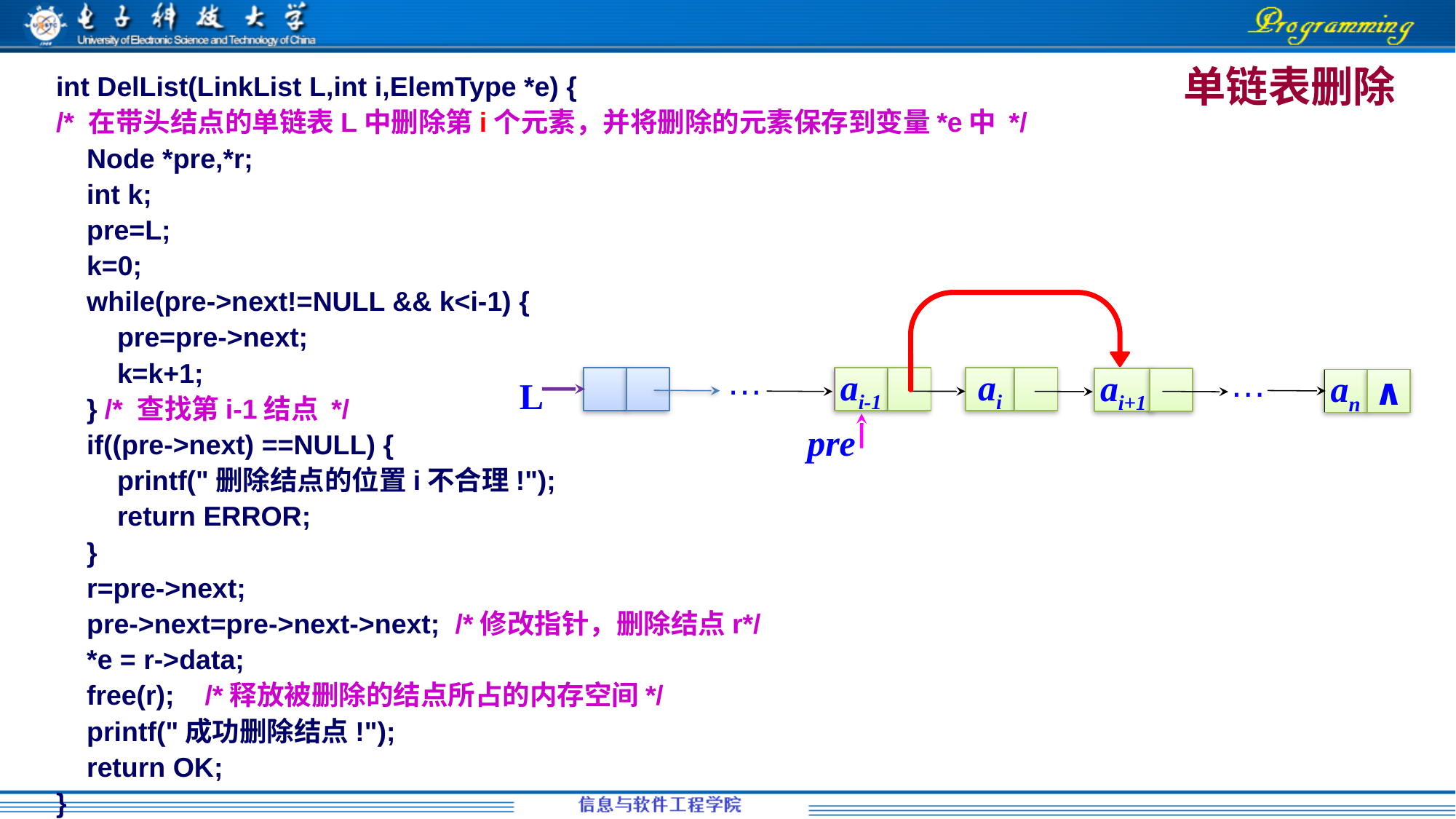

# 单链表删除
int DelList(LinkList L,int i,ElemType *e) {
/* 在带头结点的单链表L中删除第i个元素，并将删除的元素保存到变量*e中 */
    Node *pre,*r;
    int k;
    pre=L;
    k=0;
    while(pre->next!=NULL && k<i-1) {
        pre=pre->next;
        k=k+1;
    } /* 查找第i-1结点 */
    if((pre->next) ==NULL) {
        printf("删除结点的位置i不合理!");
        return ERROR;
    }
    r=pre->next;
    pre->next=pre->next->next;  /*修改指针，删除结点r*/
    *e = r->data;
    free(r);    /*释放被删除的结点所占的内存空间*/
    printf("成功删除结点!");
    return OK;
}

…
…
L

ai-1

ai

ai+1

an
∧

pre